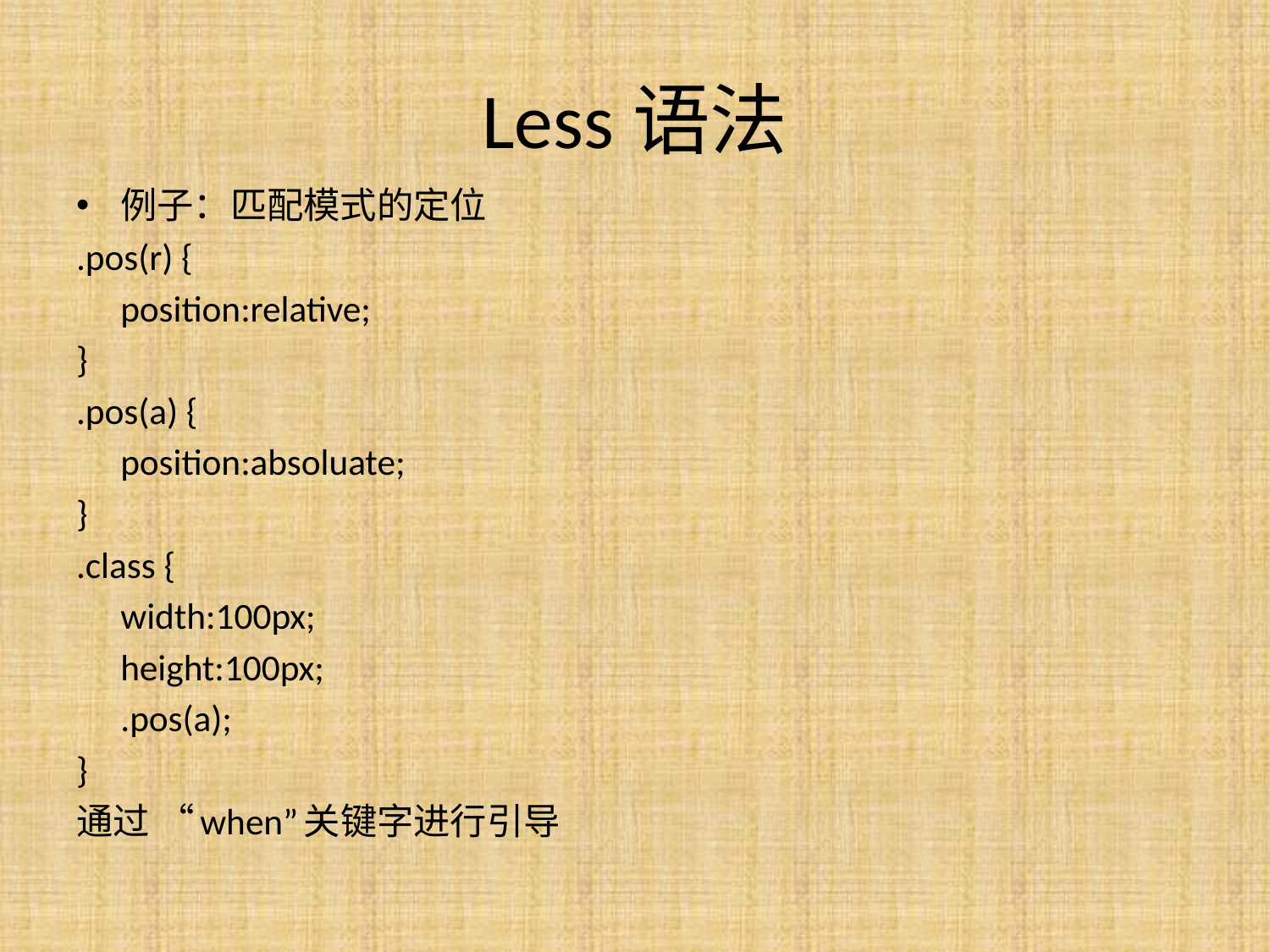

# Less语法
例子：匹配模式的定位
.pos(r) {
	position:relative;
}
.pos(a) {
	position:absoluate;
}
.class {
	width:100px;
	height:100px;
	.pos(a);
}
通过 “when”关键字进行引导